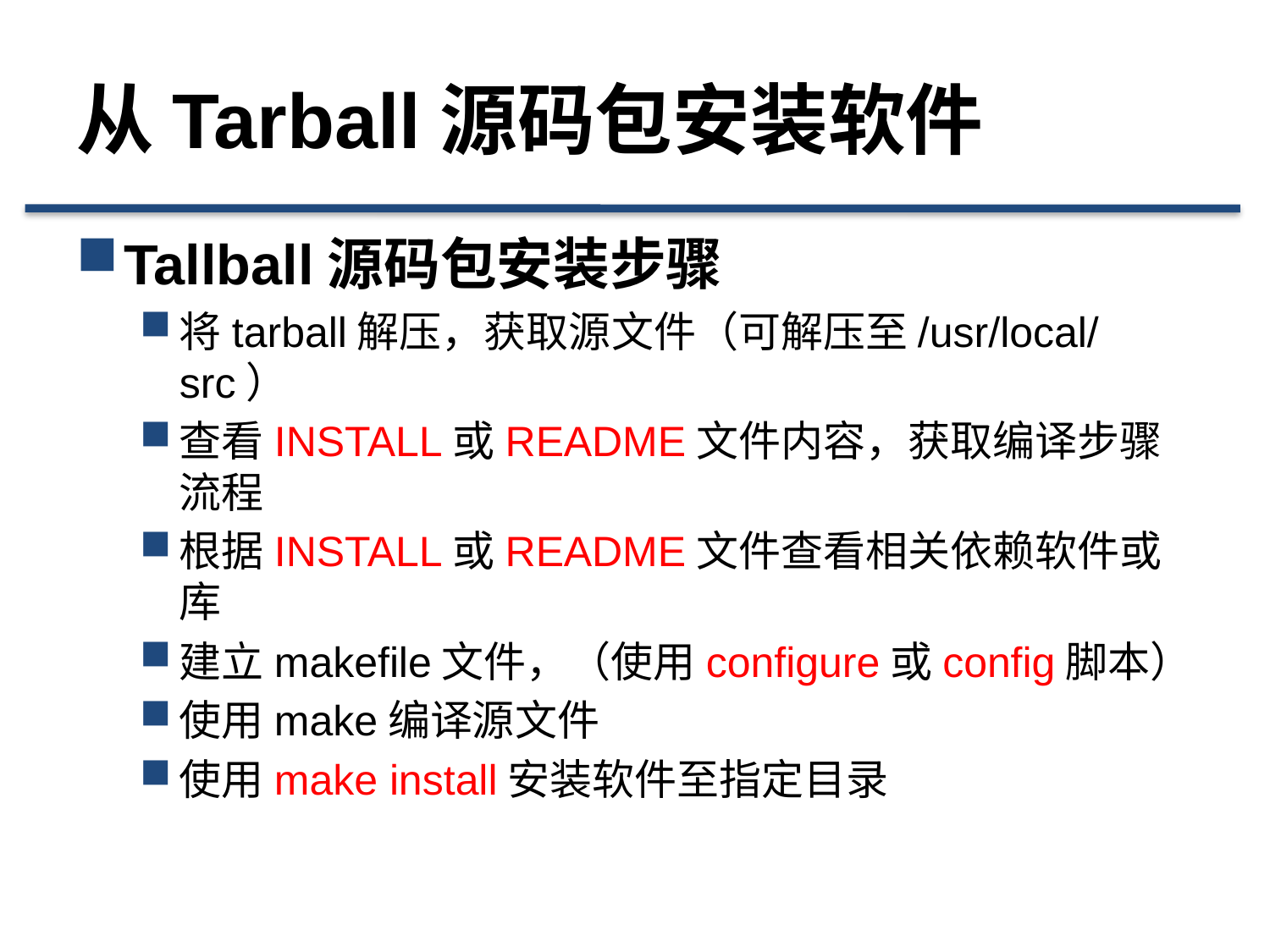

# 从Tarball源码包安装软件
Tallball源码包安装步骤
将tarball解压，获取源文件（可解压至/usr/local/src）
查看INSTALL或README文件内容，获取编译步骤流程
根据INSTALL或README文件查看相关依赖软件或库
建立makefile文件，（使用configure或config脚本）
使用make编译源文件
使用make install安装软件至指定目录